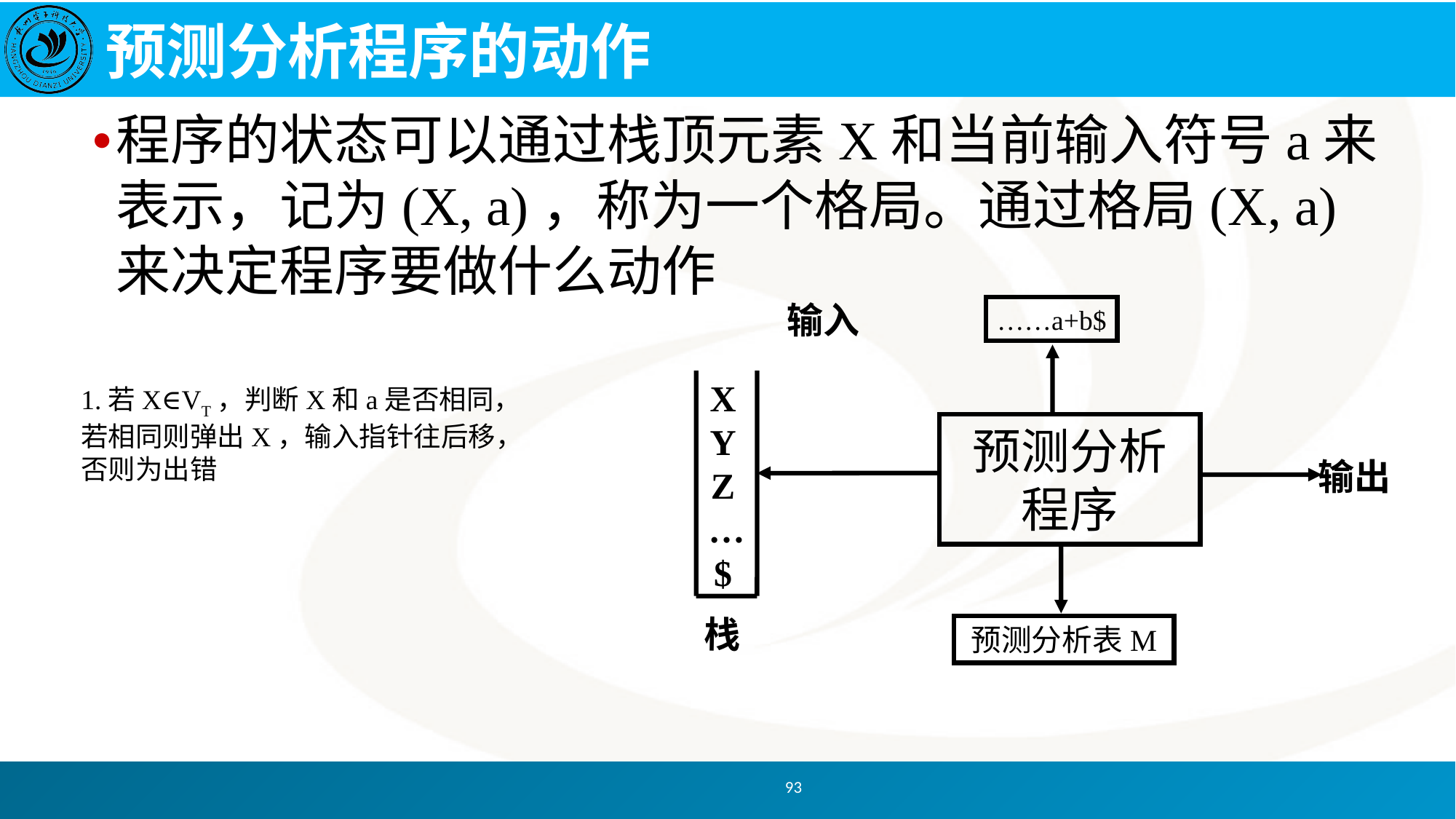

# 预测分析程序的动作
程序的状态可以通过栈顶元素X和当前输入符号a来表示，记为(X, a)，称为一个格局。通过格局(X, a)来决定程序要做什么动作
……a+b$
输入

X
Y
Z
…
$

预测分析程序
输出

栈
预测分析表M
1.若X∈VT，判断X和a是否相同，若相同则弹出X，输入指针往后移，否则为出错
93